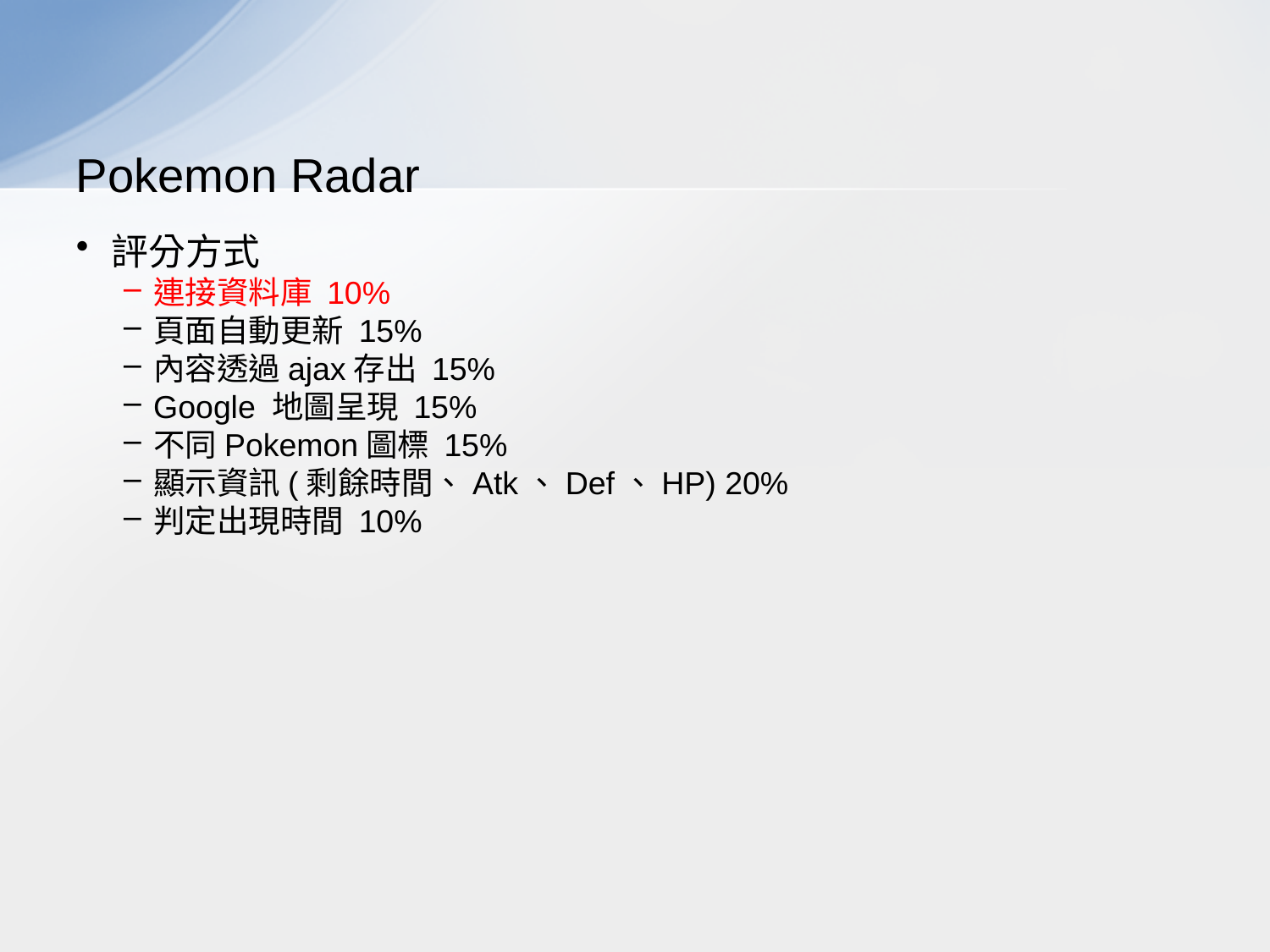

# Pokemon Radar
評分方式
連接資料庫 10%
頁面自動更新 15%
內容透過ajax存出 15%
Google 地圖呈現 15%
不同Pokemon圖標 15%
顯示資訊(剩餘時間、Atk、Def、HP) 20%
判定出現時間 10%